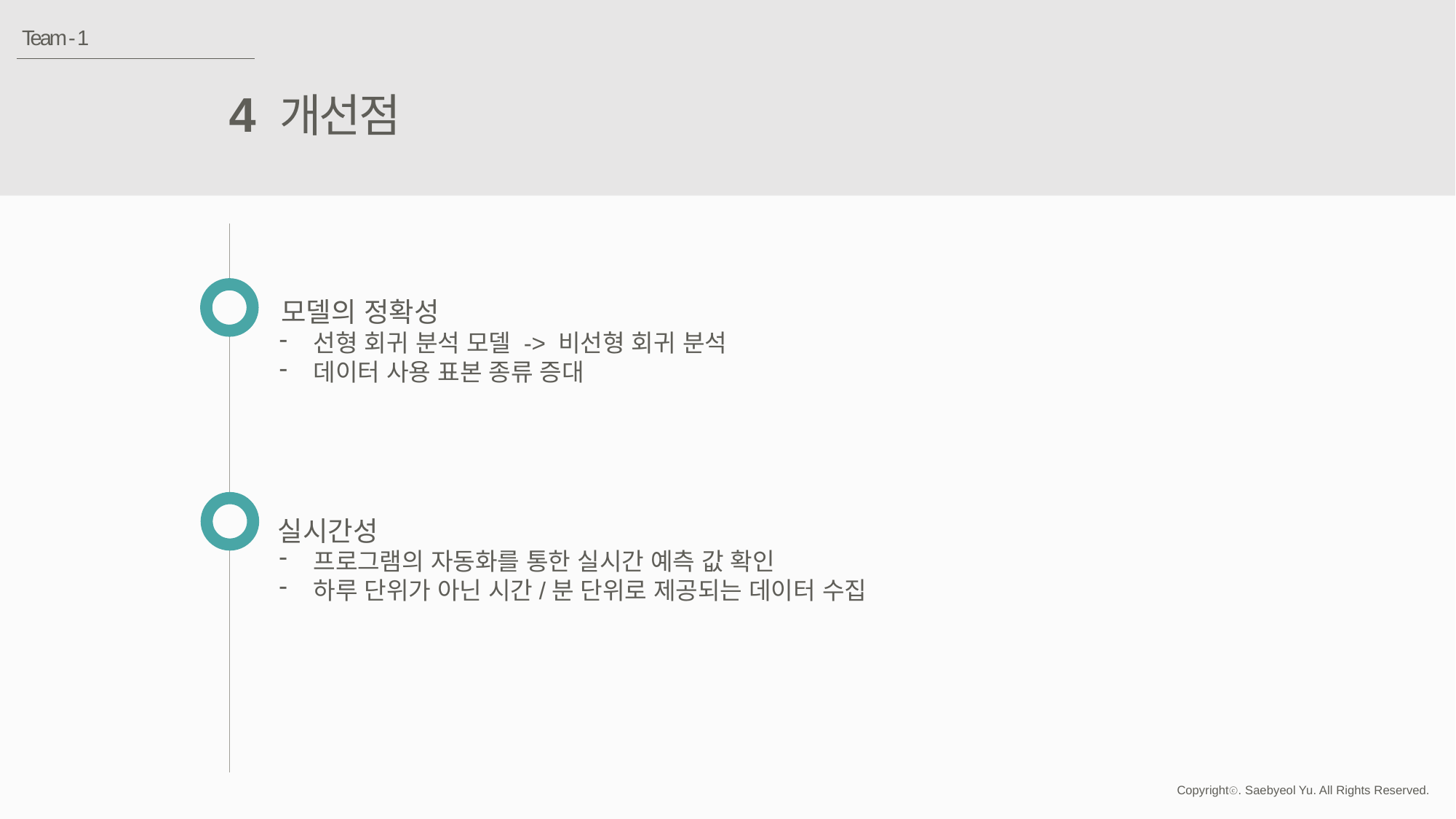

Team - 1
4
개선점

모델의 정확성
선형 회귀 분석 모델 -> 비선형 회귀 분석
데이터 사용 표본 종류 증대
실시간성
프로그램의 자동화를 통한 실시간 예측 값 확인
하루 단위가 아닌 시간/분 단위로 제공되는 데이터 수집